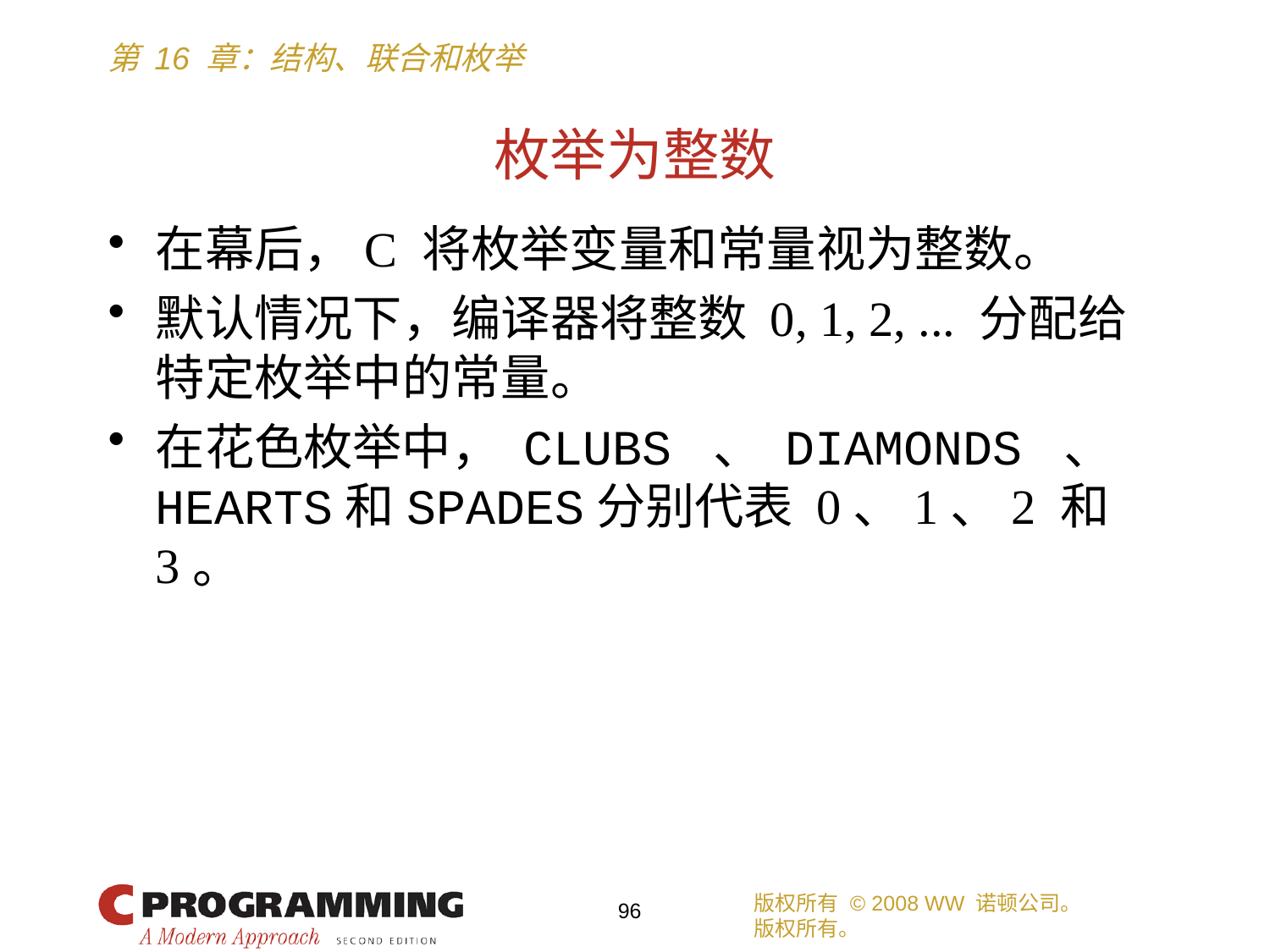

# 枚举为整数
在幕后，C 将枚举变量和常量视为整数。
默认情况下，编译器将整数 0, 1, 2, ... 分配给特定枚举中的常量。
在花色枚举中， CLUBS 、 DIAMONDS 、 HEARTS和SPADES分别代表 0、1、2 和 3。
版权所有 © 2008 WW 诺顿公司。
版权所有。
96